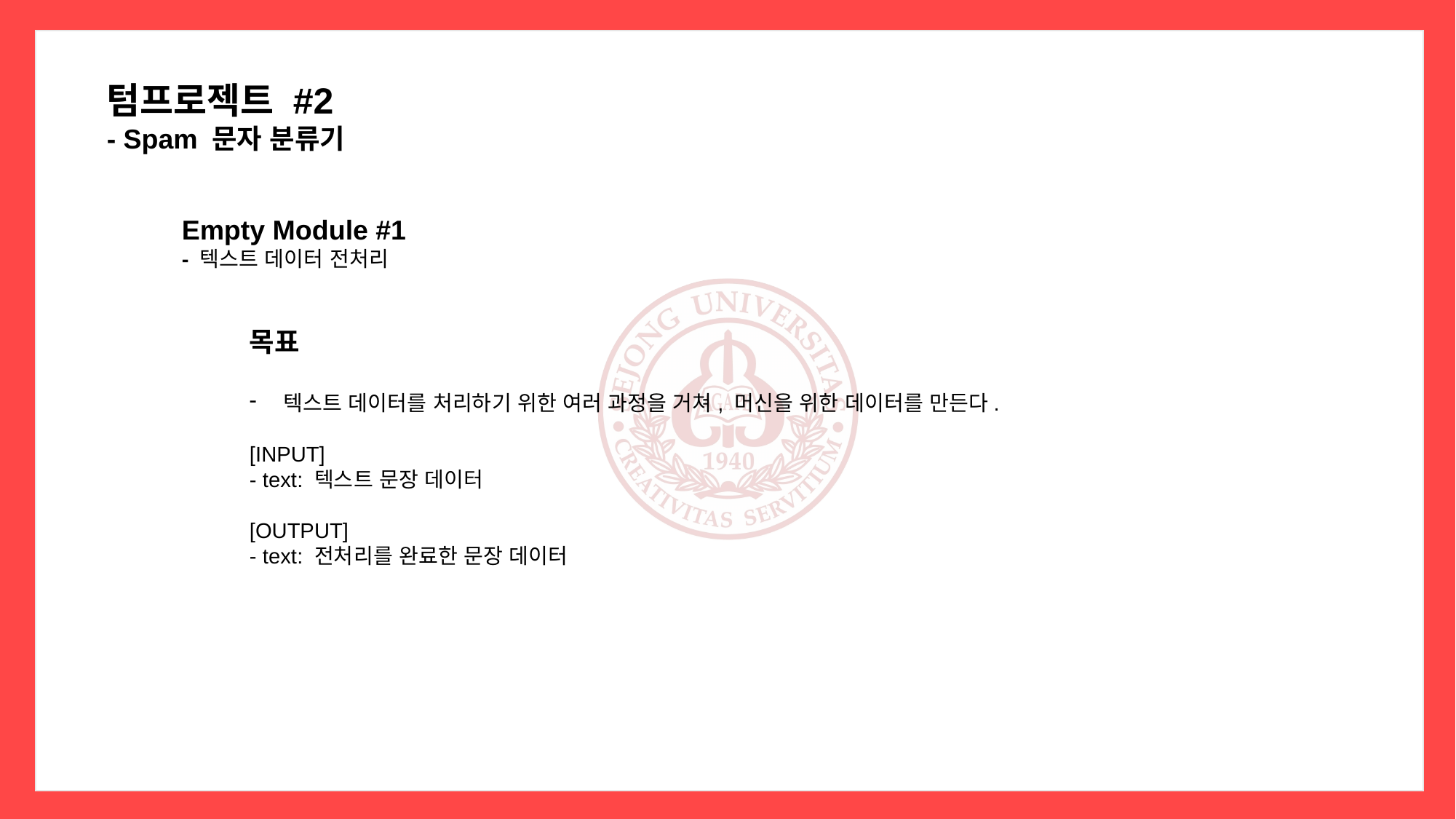

텀프로젝트 #2
- Spam 문자 분류기
Empty Module #1
- 텍스트 데이터 전처리

목표

텍스트 데이터를 처리하기 위한 여러 과정을 거쳐, 머신을 위한 데이터를 만든다.

[INPUT]
- text: 텍스트 문장 데이터

[OUTPUT]
- text: 전처리를 완료한 문장 데이터